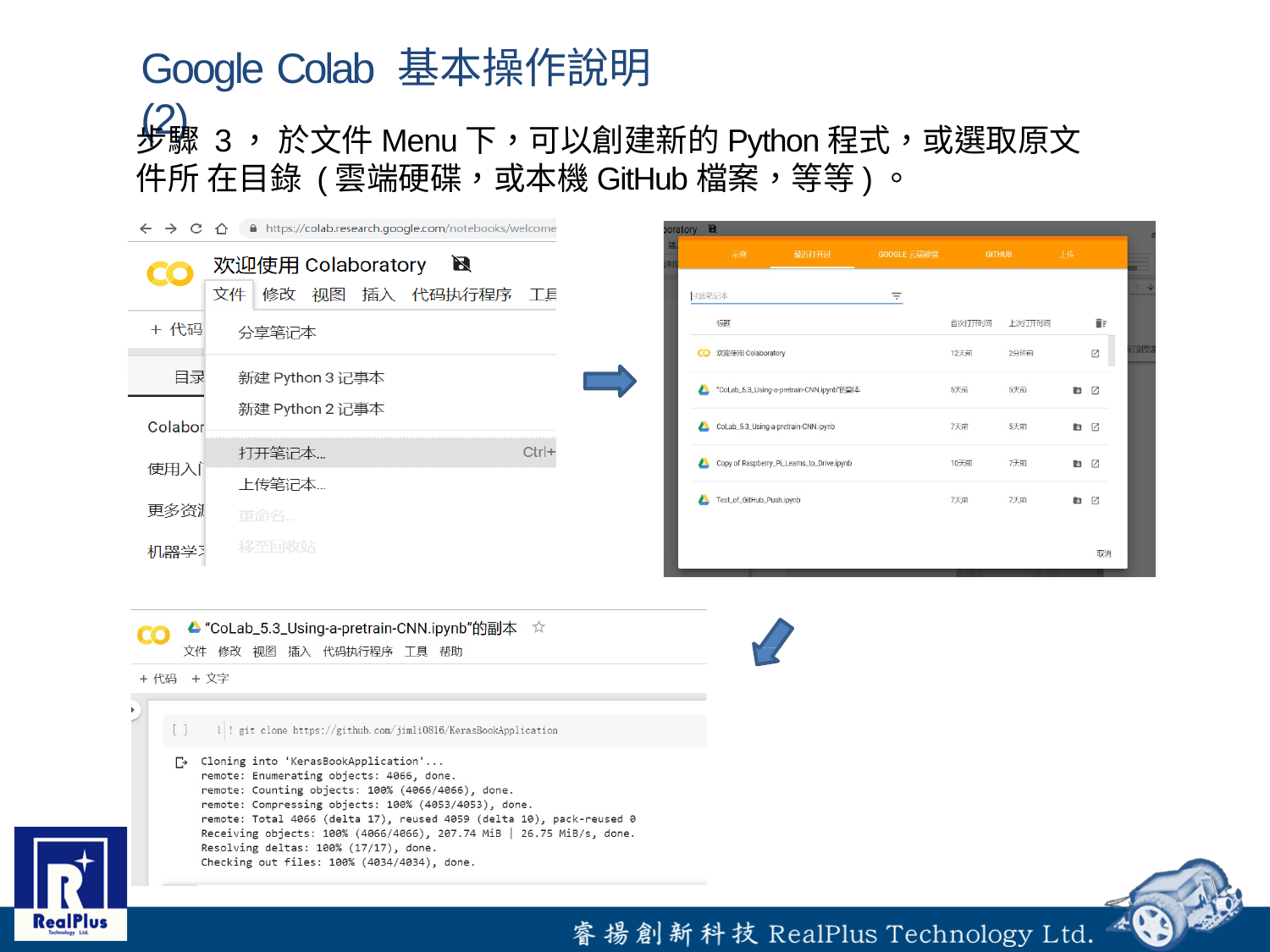

Google Colab 基本操作說明(2)
步驟 3， 於文件Menu下，可以創建新的Python程式，或選取原文件所 在目錄 (雲端硬碟，或本機GitHub檔案，等等)。